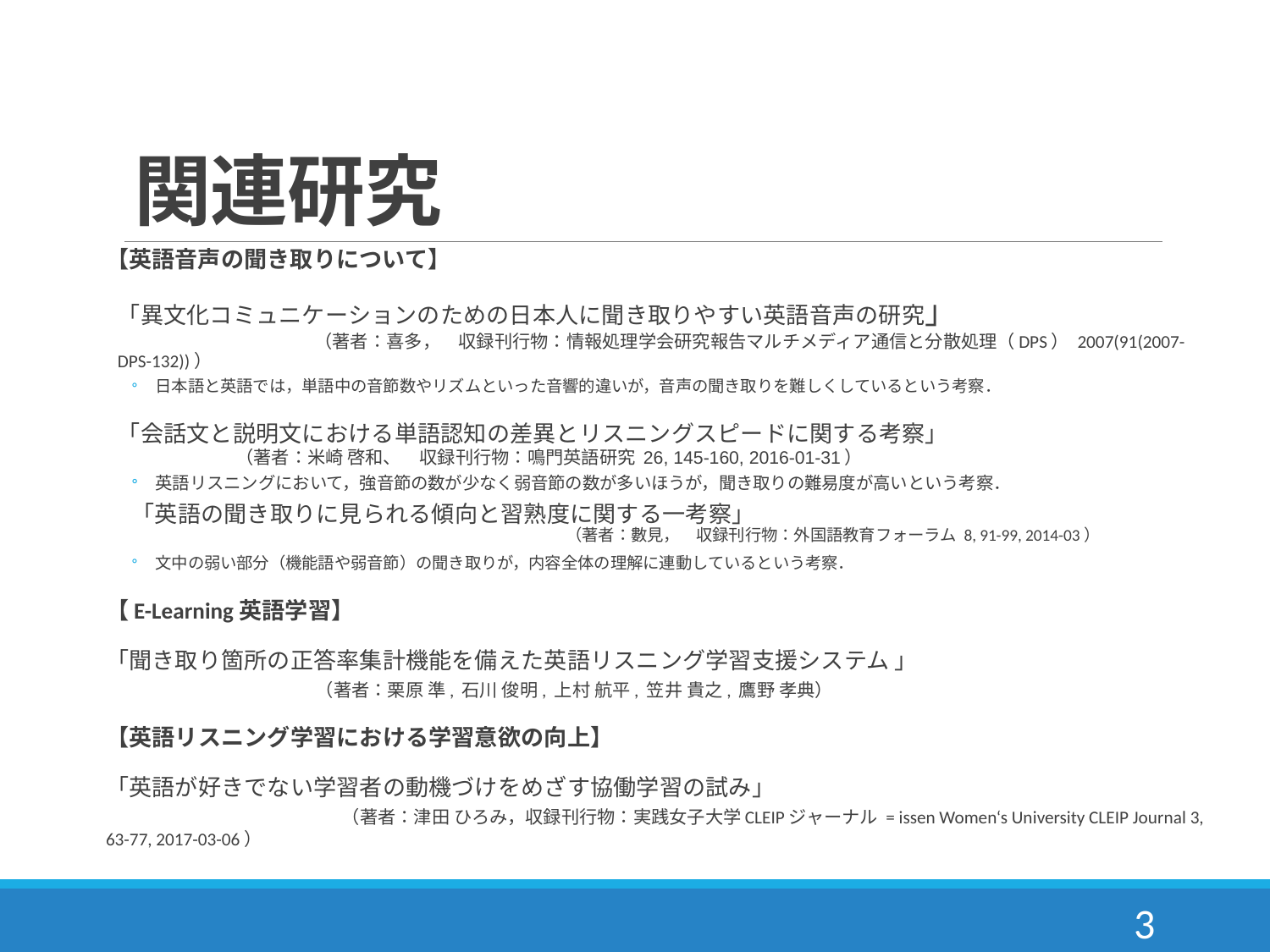

# 関連研究
【英語音声の聞き取りについて】
「異文化コミュニケーションのための日本人に聞き取りやすい英語音声の研究」　　　　　　　　　　　　　　　　　　　　　　（著者：喜多，　収録刊行物：情報処理学会研究報告マルチメディア通信と分散処理（DPS） 2007(91(2007-DPS-132))）
日本語と英語では，単語中の音節数やリズムといった音響的違いが，音声の聞き取りを難しくしているという考察．
「会話文と説明文における単語認知の差異とリスニングスピードに関する考察」　　　　　　　　　　　　　　　　　　　（著者：米崎 啓和、　収録刊行物：鳴門英語研究 26, 145-160, 2016-01-31）
英語リスニングにおいて，強音節の数が少なく弱音節の数が多いほうが，聞き取りの難易度が高いという考察．
「英語の聞き取りに見られる傾向と習熟度に関する一考察」　　　　　　　　　　　　　　　　　　　　　　　　　　　　　　　　　　　　　　　　　　　　　　　　　　　　　　　　　　　　　　　　　　　　　　　　　　　　（著者：數見，　収録刊行物：外国語教育フォーラム 8, 91-99, 2014-03）
文中の弱い部分（機能語や弱音節）の聞き取りが，内容全体の理解に連動しているという考察．
【E-Learning英語学習】
「聞き取り箇所の正答率集計機能を備えた英語リスニング学習支援システム 」　　　　　　　　　　　　　　　　　　　（著者：栗原 準, 石川 俊明, 上村 航平, 笠井 貴之, 鷹野 孝典）
【英語リスニング学習における学習意欲の向上】
「英語が好きでない学習者の動機づけをめざす協働学習の試み」　　　　　　　　　　　　　　　　　　　　　　　　　（著者：津田 ひろみ，収録刊行物：実践女子大学CLEIPジャーナル = issen Women‘s University CLEIP Journal 3, 63-77, 2017-03-06）
3